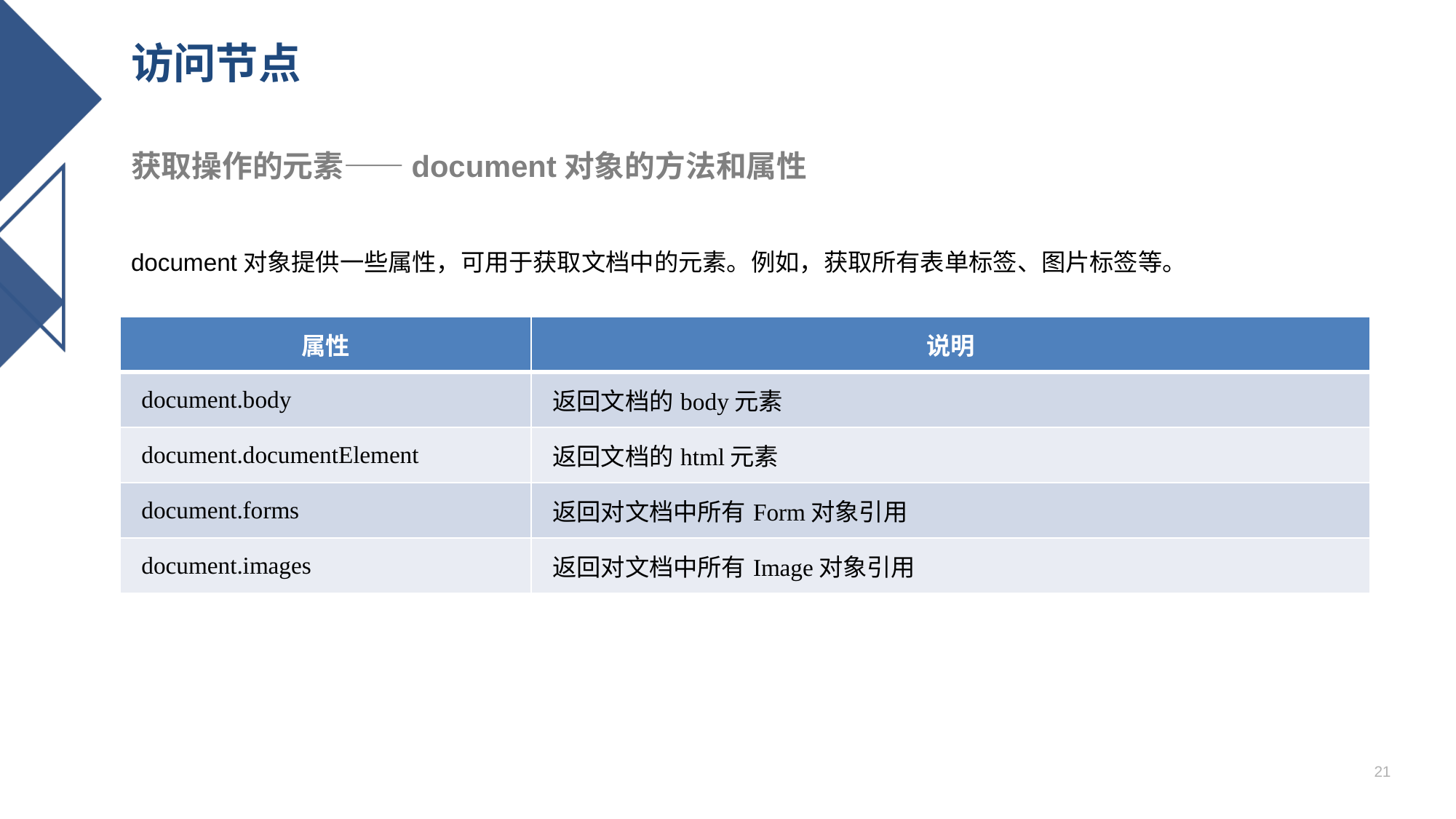

# 访问节点
获取操作的元素——document对象的方法和属性
document对象提供一些属性，可用于获取文档中的元素。例如，获取所有表单标签、图片标签等。
| 属性 | 说明 |
| --- | --- |
| document.body | 返回文档的body元素 |
| document.documentElement | 返回文档的html元素 |
| document.forms | 返回对文档中所有Form对象引用 |
| document.images | 返回对文档中所有Image对象引用 |
21